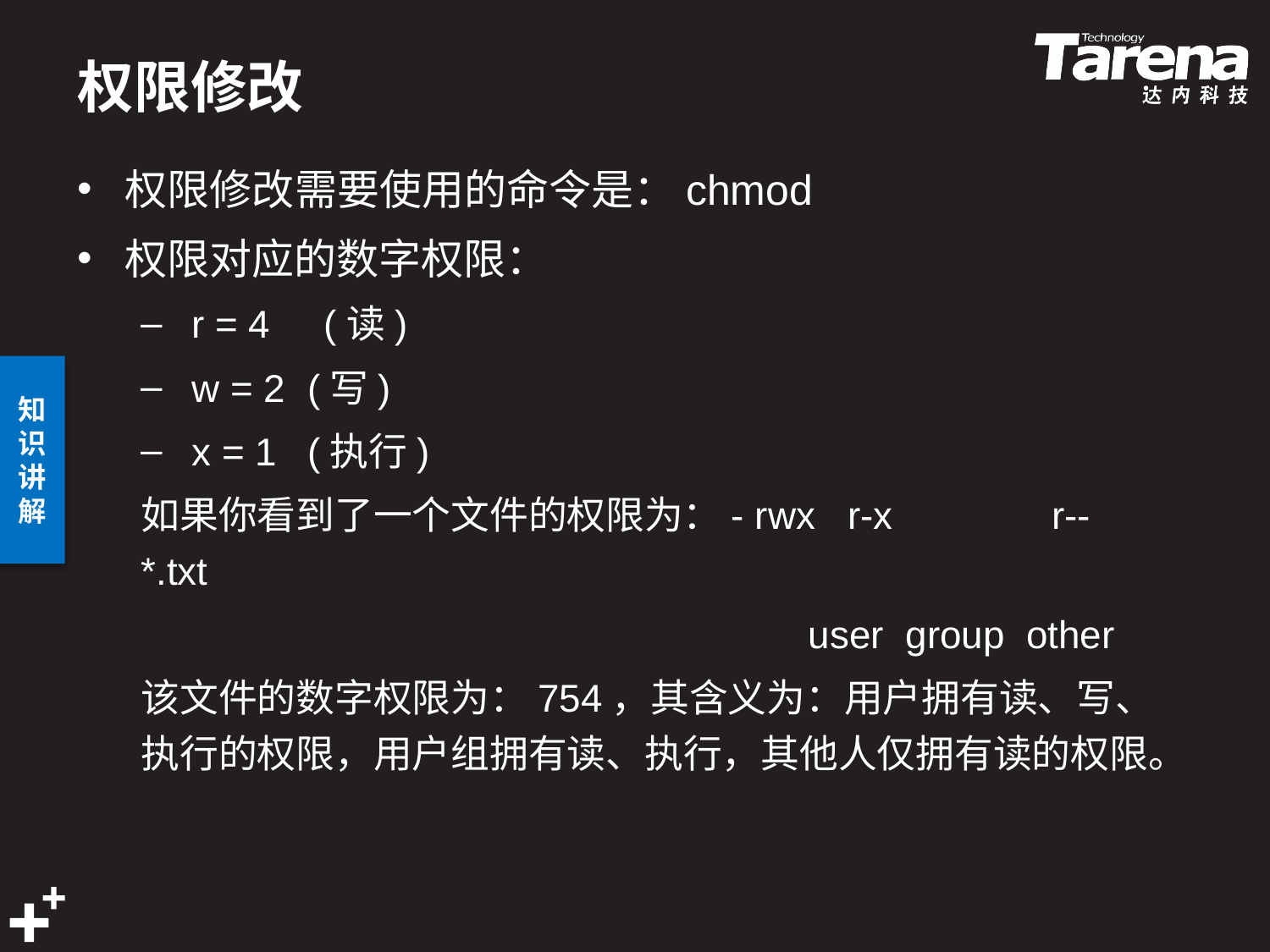

# 权限修改
权限修改需要使用的命令是：chmod
权限对应的数字权限：
 r = 4     (读)
 w = 2	(写)
 x = 1	(执行)
如果你看到了一个文件的权限为：- rwx   r-x 	  r--    *.txt
					   user  group  other
该文件的数字权限为：754，其含义为：用户拥有读、写、执行的权限，用户组拥有读、执行，其他人仅拥有读的权限。